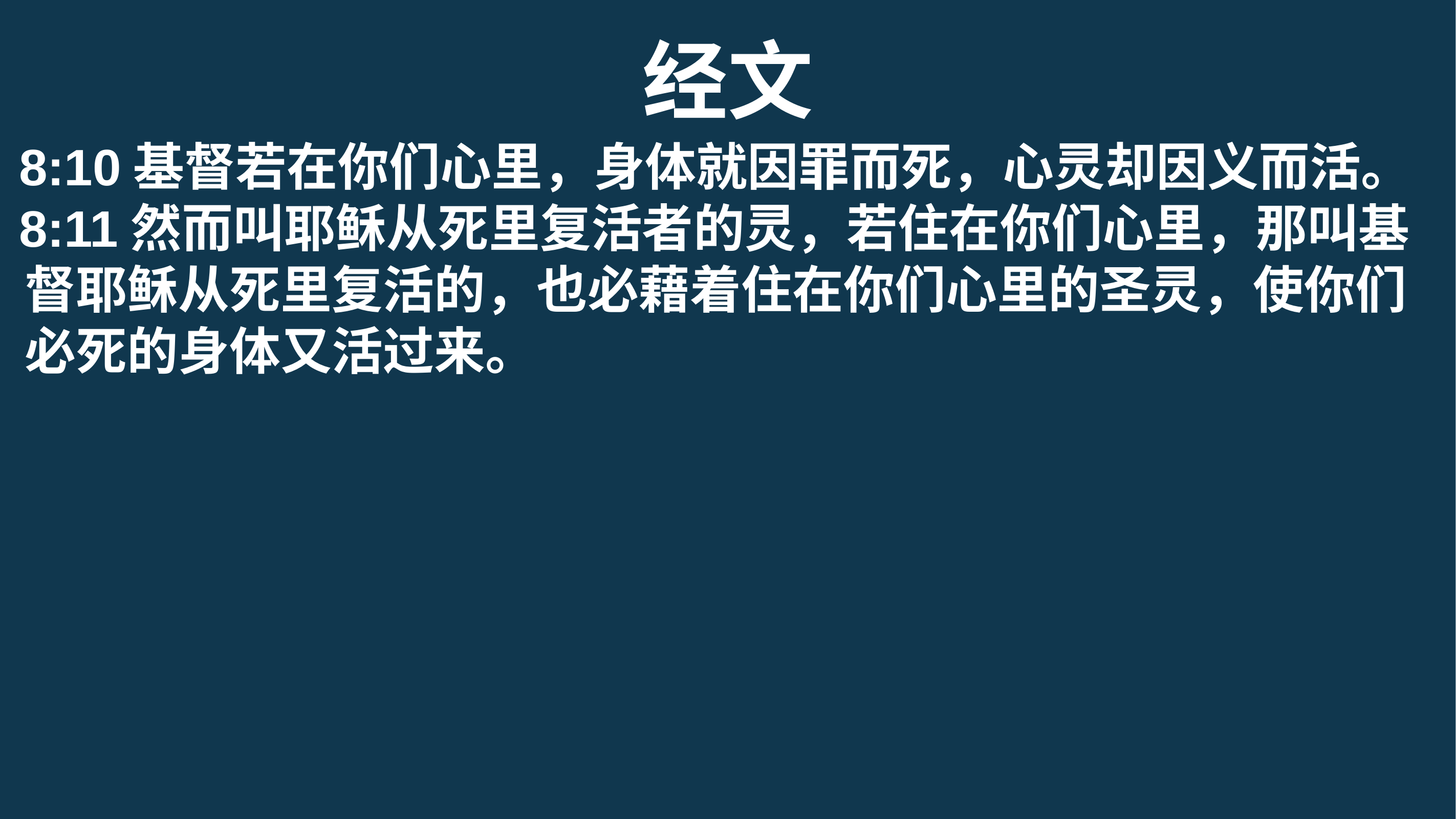

经文
8:10基督若在你们心里，身体就因罪而死，心灵却因义而活。
8:11然而叫耶稣从死里复活者的灵，若住在你们心里，那叫基督耶稣从死里复活的，也必藉着住在你们心里的圣灵，使你们必死的身体又活过来。